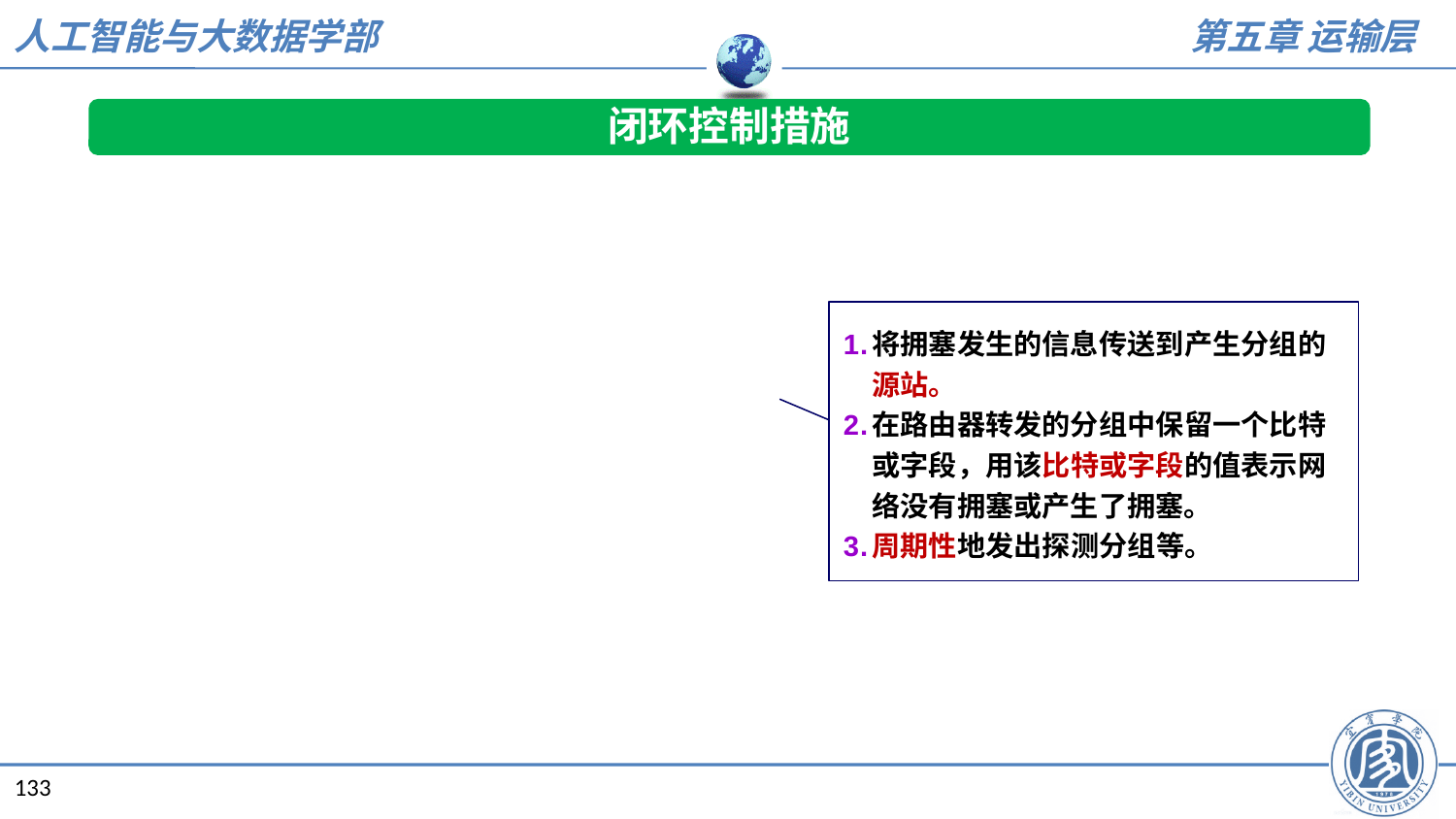

闭环控制措施

将拥塞发生的信息传送到产生分组的源站。
在路由器转发的分组中保留一个比特或字段，用该比特或字段的值表示网络没有拥塞或产生了拥塞。
周期性地发出探测分组等。
133